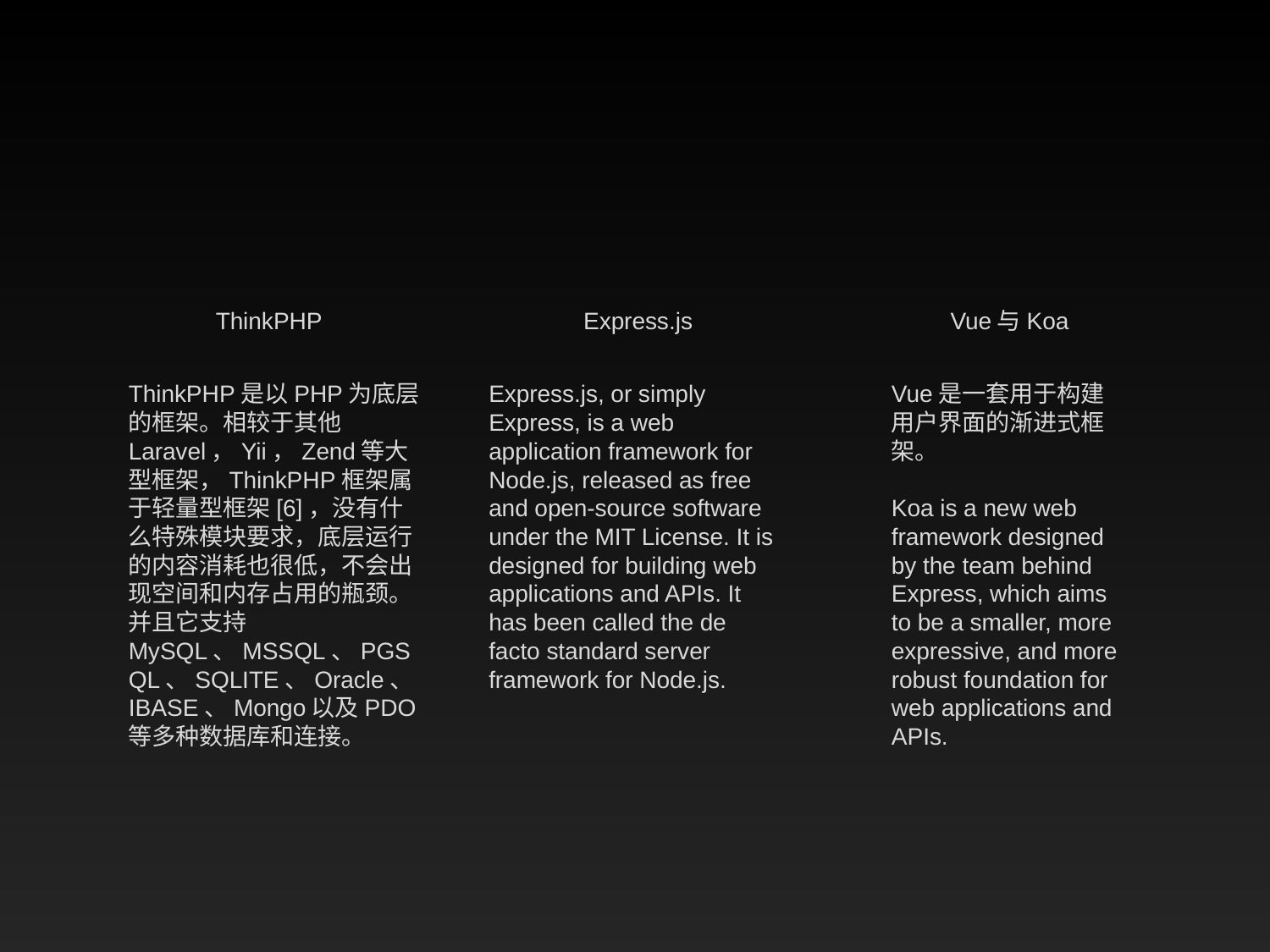

ThinkPHP
Express.js
Vue与Koa
ThinkPHP是以PHP为底层的框架。相较于其他 Laravel，Yii，Zend等大型框架，ThinkPHP框架属于轻量型框架[6]，没有什么特殊模块要求，底层运行的内容消耗也很低，不会出现空间和内存占用的瓶颈。并且它支持MySQL、MSSQL、PGSQL、SQLITE、Oracle、IBASE、Mongo以及PDO等多种数据库和连接。
Express.js, or simply Express, is a web application framework for Node.js, released as free and open-source software under the MIT License. It is designed for building web applications and APIs. It has been called the de facto standard server framework for Node.js.
Vue是一套用于构建用户界面的渐进式框架。

Koa is a new web framework designed by the team behind Express, which aims to be a smaller, more expressive, and more robust foundation for web applications and APIs.